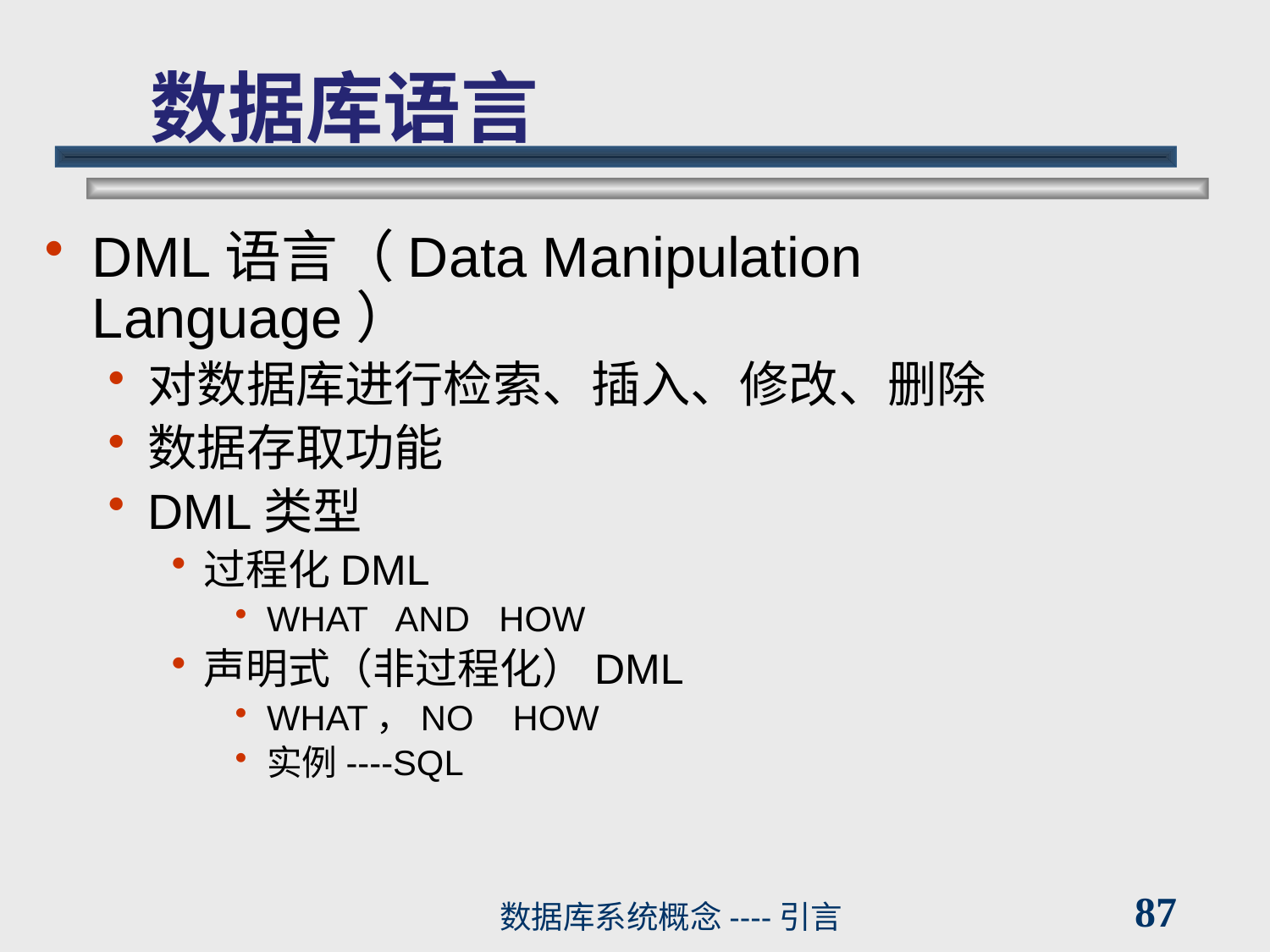

# 数据库语言
DML语言（Data Manipulation Language）
对数据库进行检索、插入、修改、删除
数据存取功能
DML类型
过程化DML
WHAT   AND   HOW
声明式（非过程化）DML
WHAT，NO    HOW
实例----SQL
87
数据库系统概念----引言